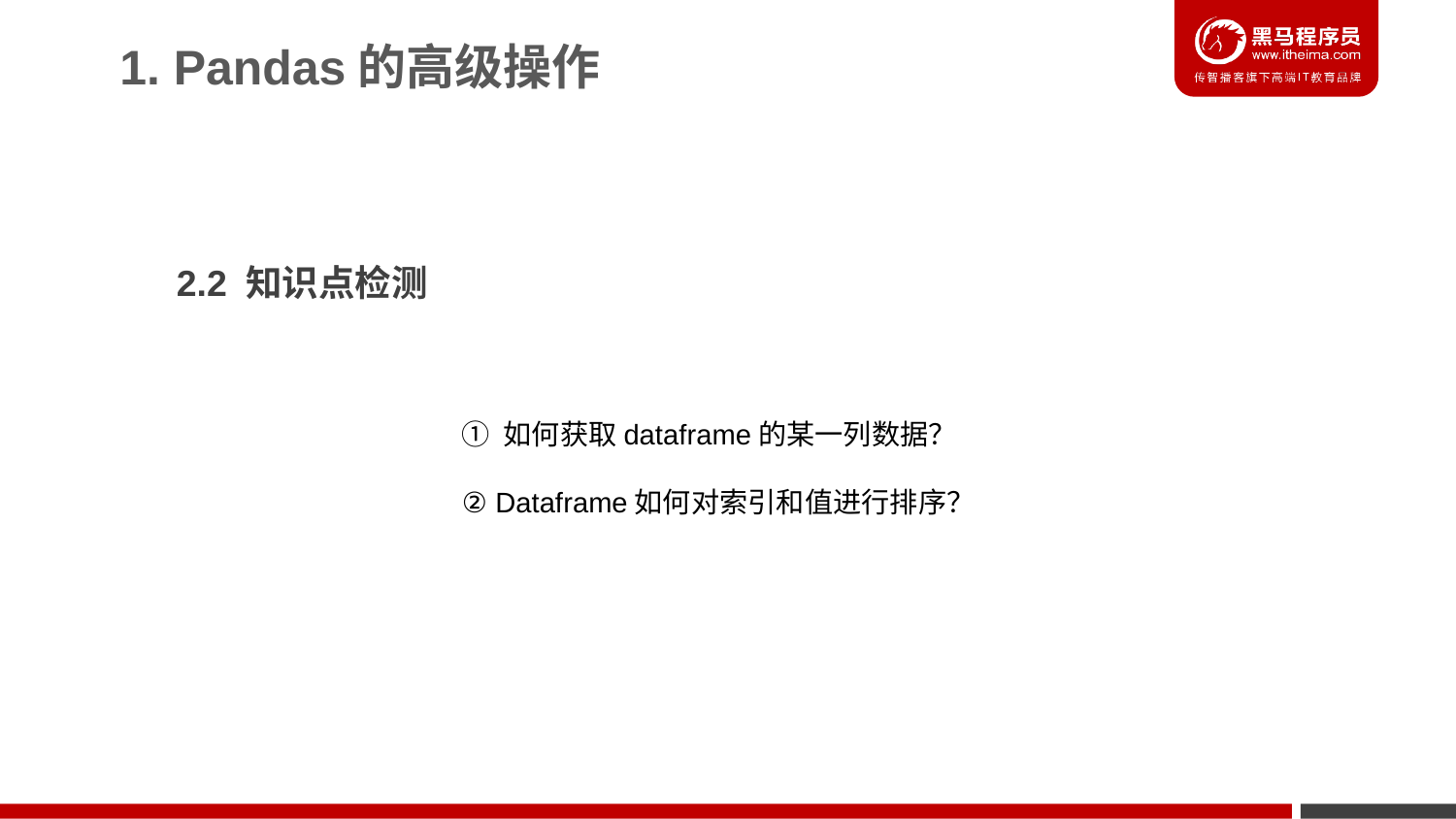

1. Pandas的高级操作
2.2 知识点检测
① 如何获取dataframe的某一列数据？

② Dataframe如何对索引和值进行排序？